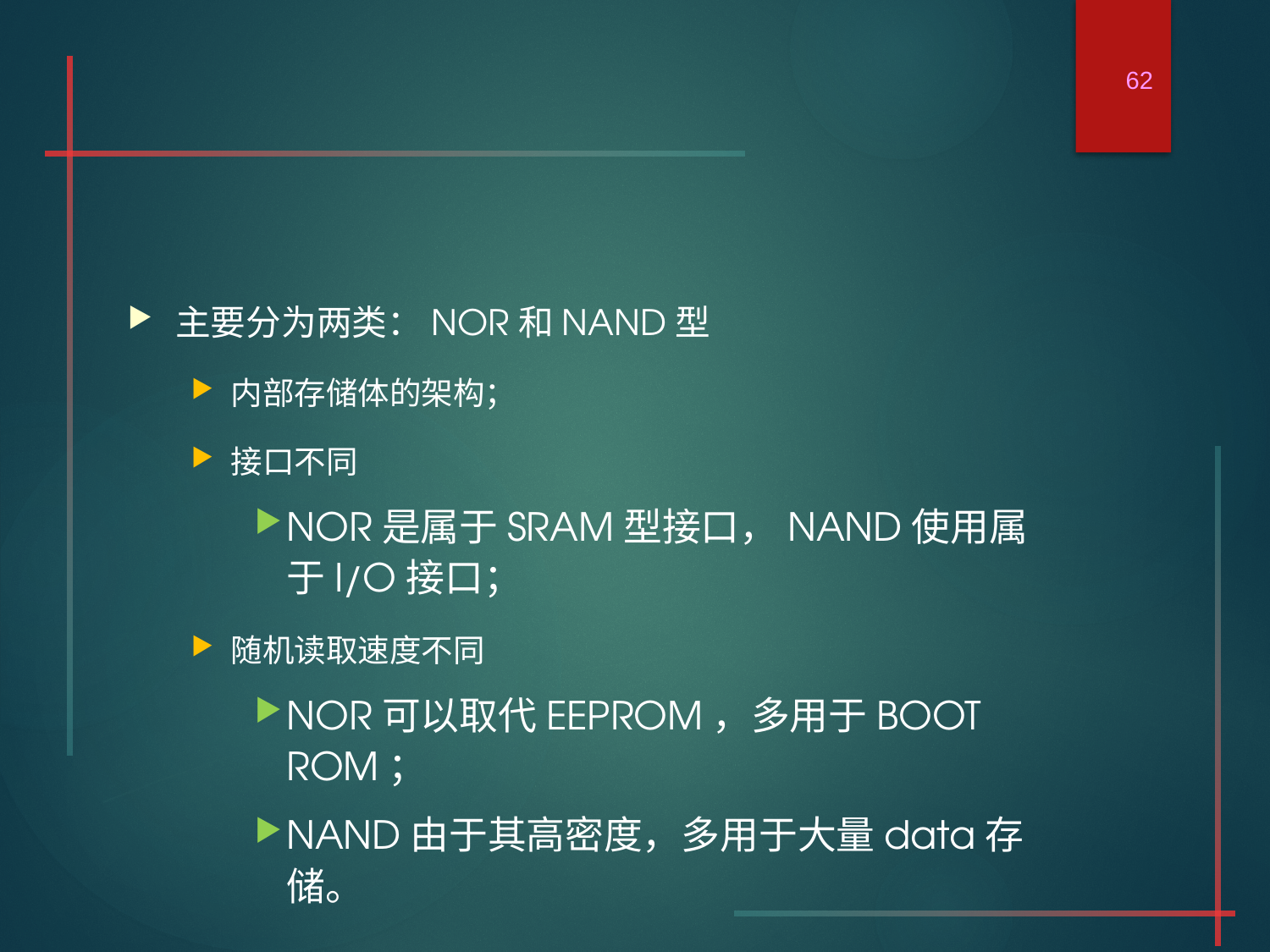

62
主要分为两类：NOR和NAND型
内部存储体的架构；
接口不同
NOR是属于SRAM型接口，NAND使用属于I/O接口；
随机读取速度不同
NOR可以取代EEPROM，多用于BOOT ROM；
NAND由于其高密度，多用于大量data存储。